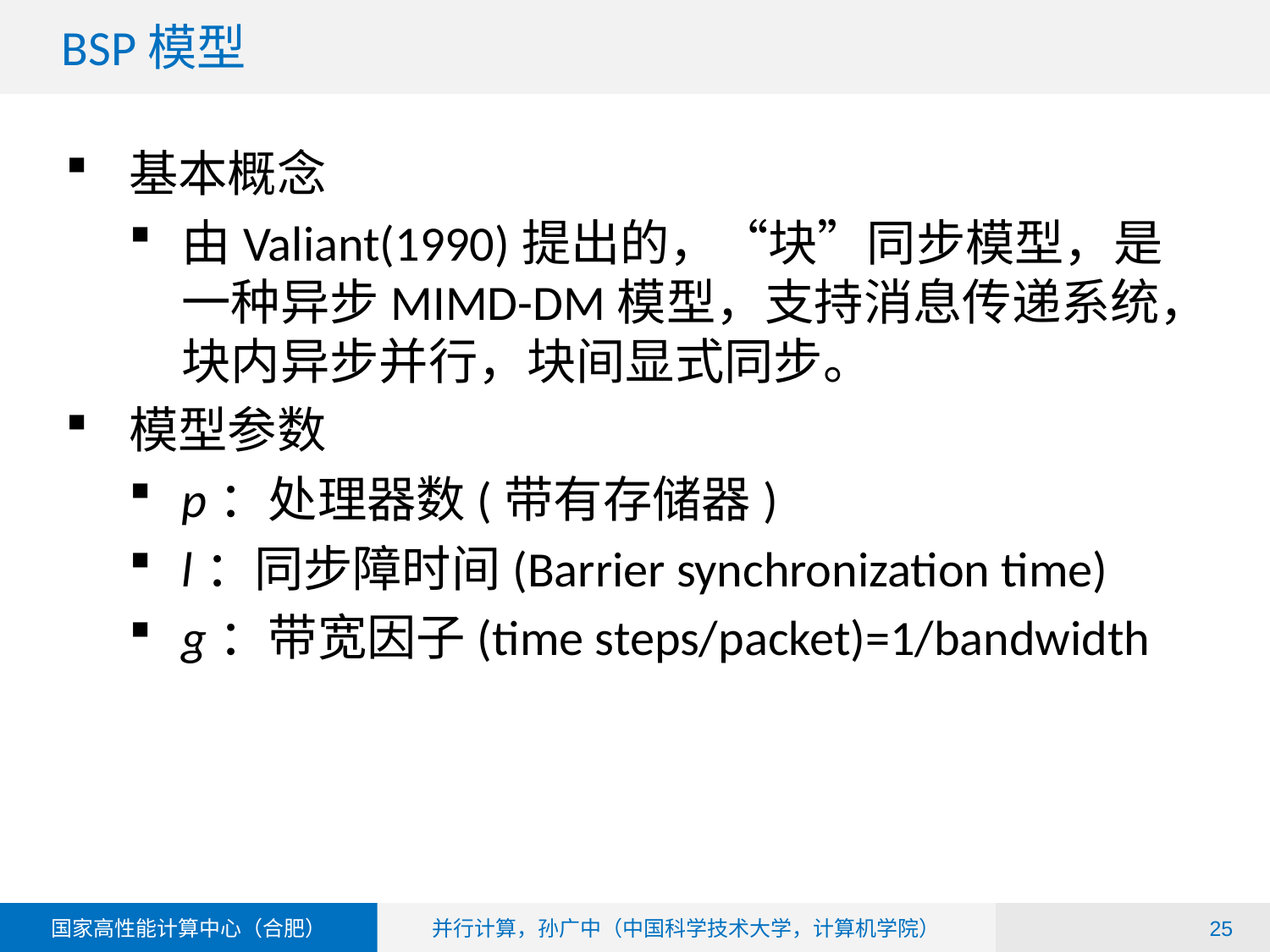

# BSP模型
基本概念
由Valiant(1990)提出的，“块”同步模型，是一种异步MIMD-DM模型，支持消息传递系统，块内异步并行，块间显式同步。
模型参数
p：处理器数(带有存储器)
l：同步障时间(Barrier synchronization time)
g：带宽因子(time steps/packet)=1/bandwidth

25